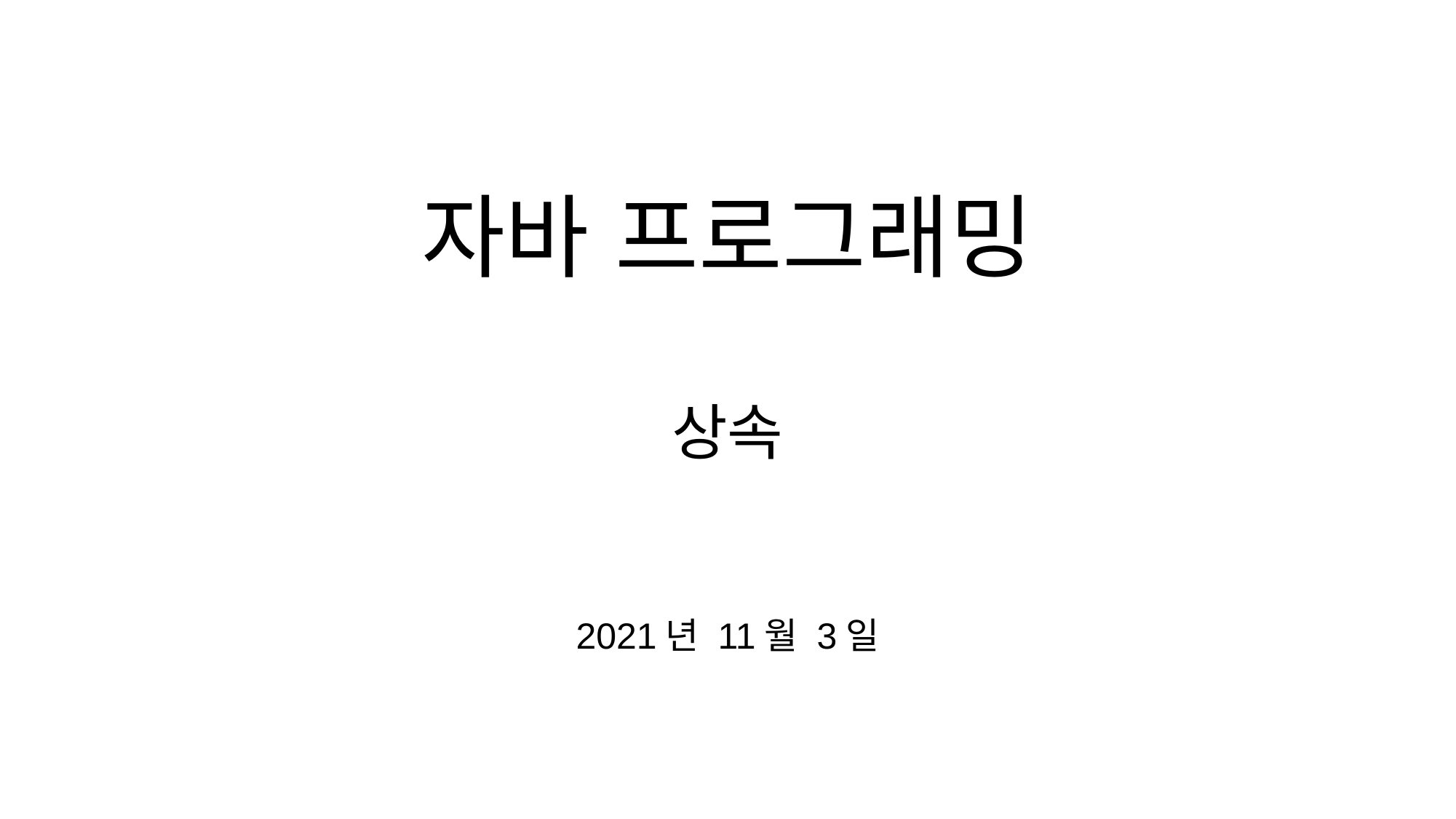

# 자바 프로그래밍
상속
2021년 11월 3일